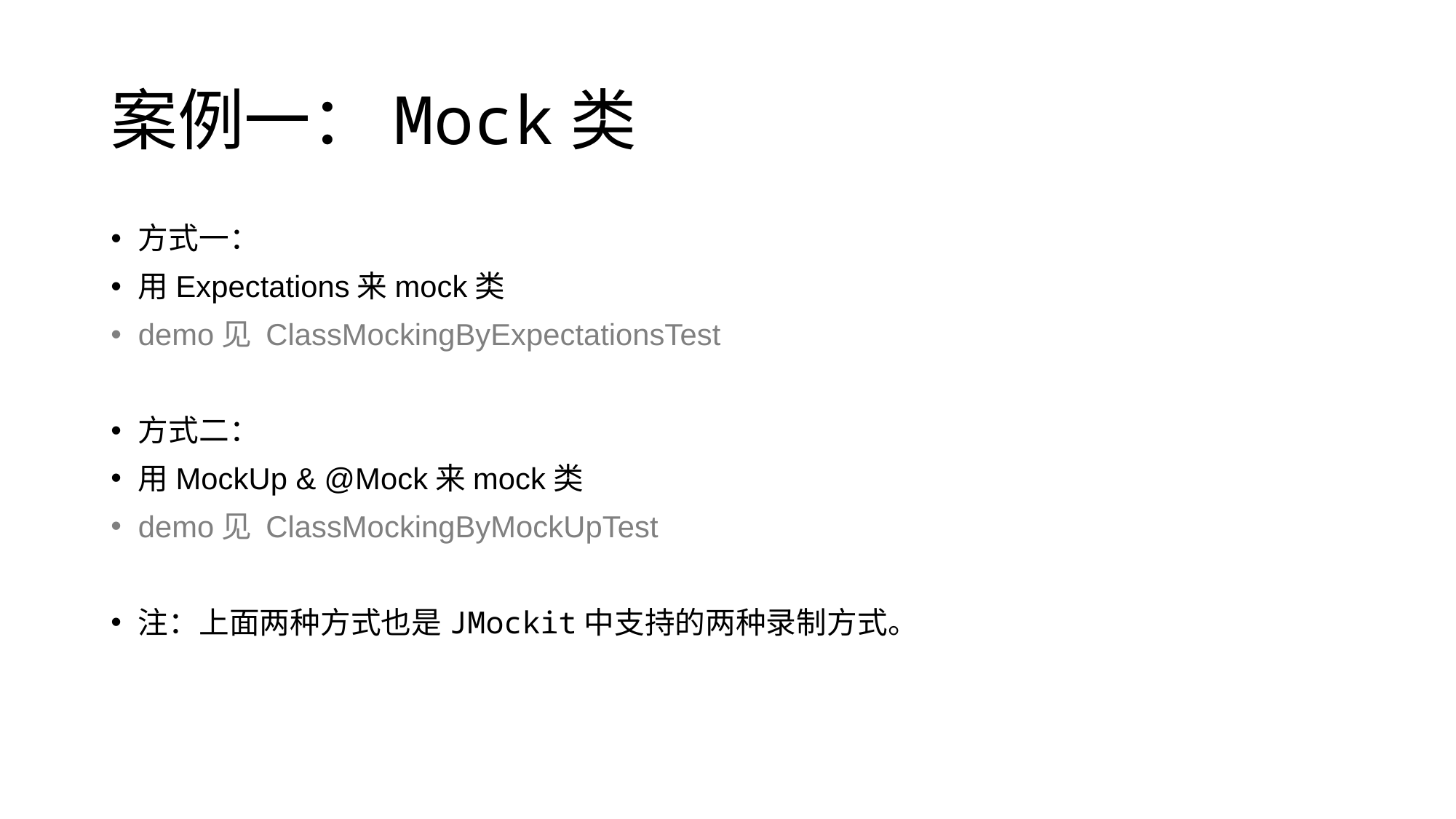

# 案例一：Mock类
方式一：
用Expectations来mock类
demo见 ClassMockingByExpectationsTest

方式二：
用MockUp & @Mock来mock类
demo见 ClassMockingByMockUpTest

注：上面两种方式也是JMockit中支持的两种录制方式。